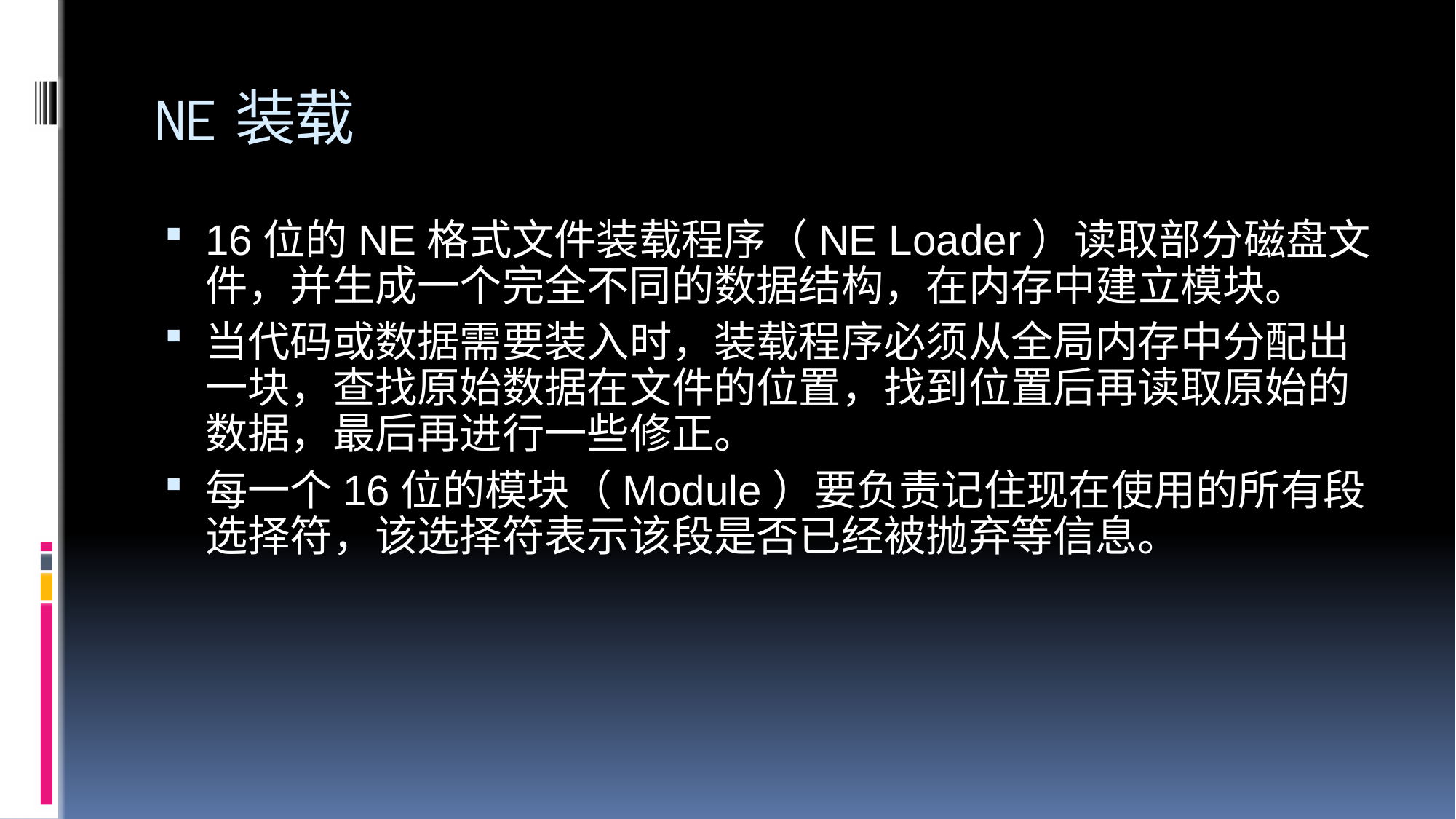

# NE装载
16位的NE格式文件装载程序（NE Loader）读取部分磁盘文件，并生成一个完全不同的数据结构，在内存中建立模块。
当代码或数据需要装入时，装载程序必须从全局内存中分配出一块，查找原始数据在文件的位置，找到位置后再读取原始的数据，最后再进行一些修正。
每一个16位的模块（Module）要负责记住现在使用的所有段选择符，该选择符表示该段是否已经被抛弃等信息。